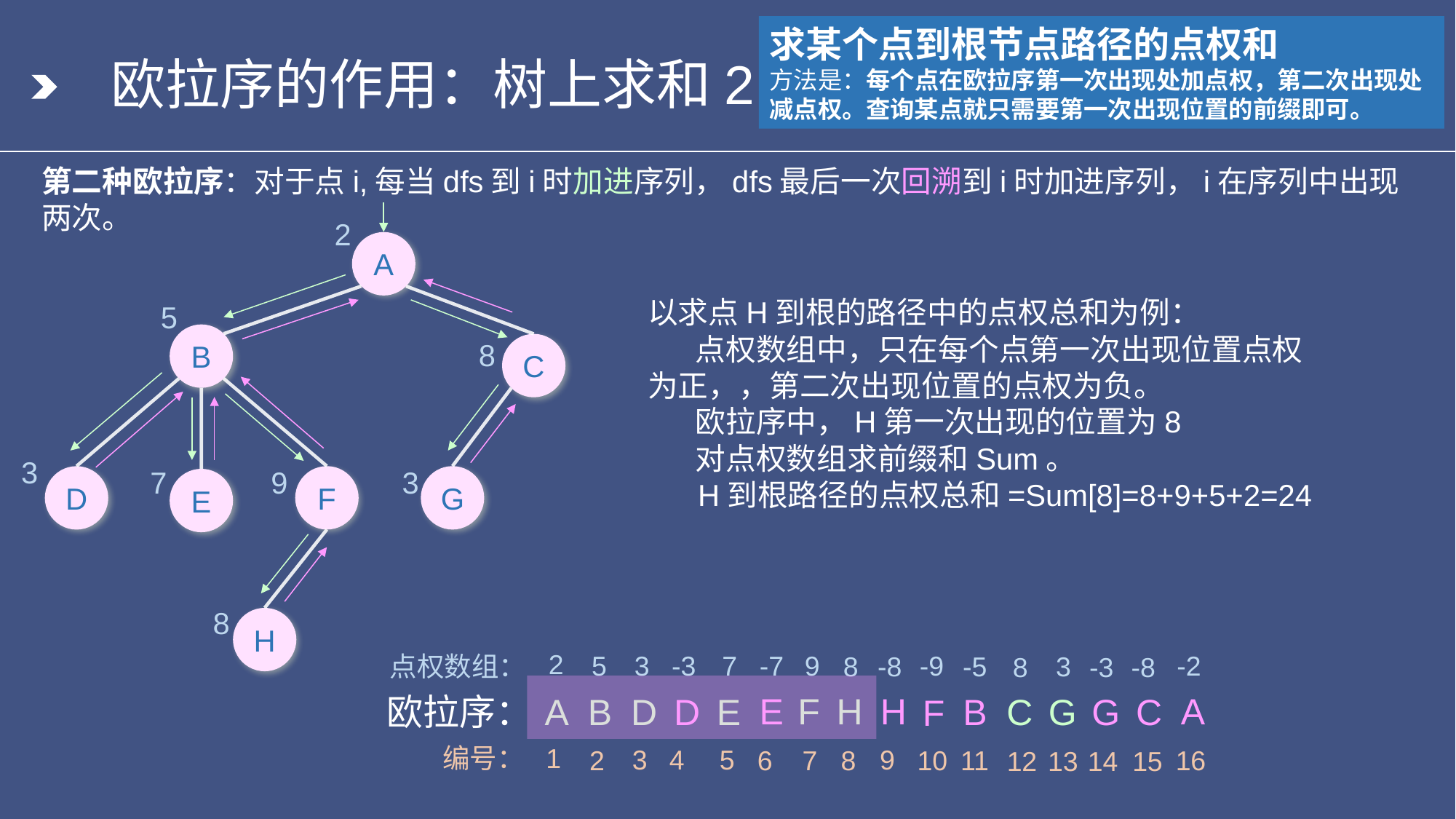

求某个点到根节点路径的点权和
方法是：每个点在欧拉序第一次出现处加点权，第二次出现处减点权。查询某点就只需要第一次出现位置的前缀即可。
# 欧拉序的作用：树上求和2
第二种欧拉序：对于点i,每当dfs到i时加进序列，dfs最后一次回溯到i时加进序列，i在序列中出现两次。
2
A
以求点H到根的路径中的点权总和为例：
      点权数组中，只在每个点第一次出现位置点权为正，，第二次出现位置的点权为负。
      欧拉序中，H第一次出现的位置为8
      对点权数组求前缀和Sum。
      H到根路径的点权总和=Sum[8]=8+9+5+2=24
5
B
8
C
3
7
9
3
F
G
D
E
8
H
2
-3
-2
7
3
9
-9
5
-7
点权数组：
-5
3
-8
8
8
-8
-3

A
F
H
E
H
G
E
D
D
B
A
B
C
欧拉序：
C
G
F
编号：
1
4
9
5
3
7
10
2
6
11
16
8
15
12
13
14